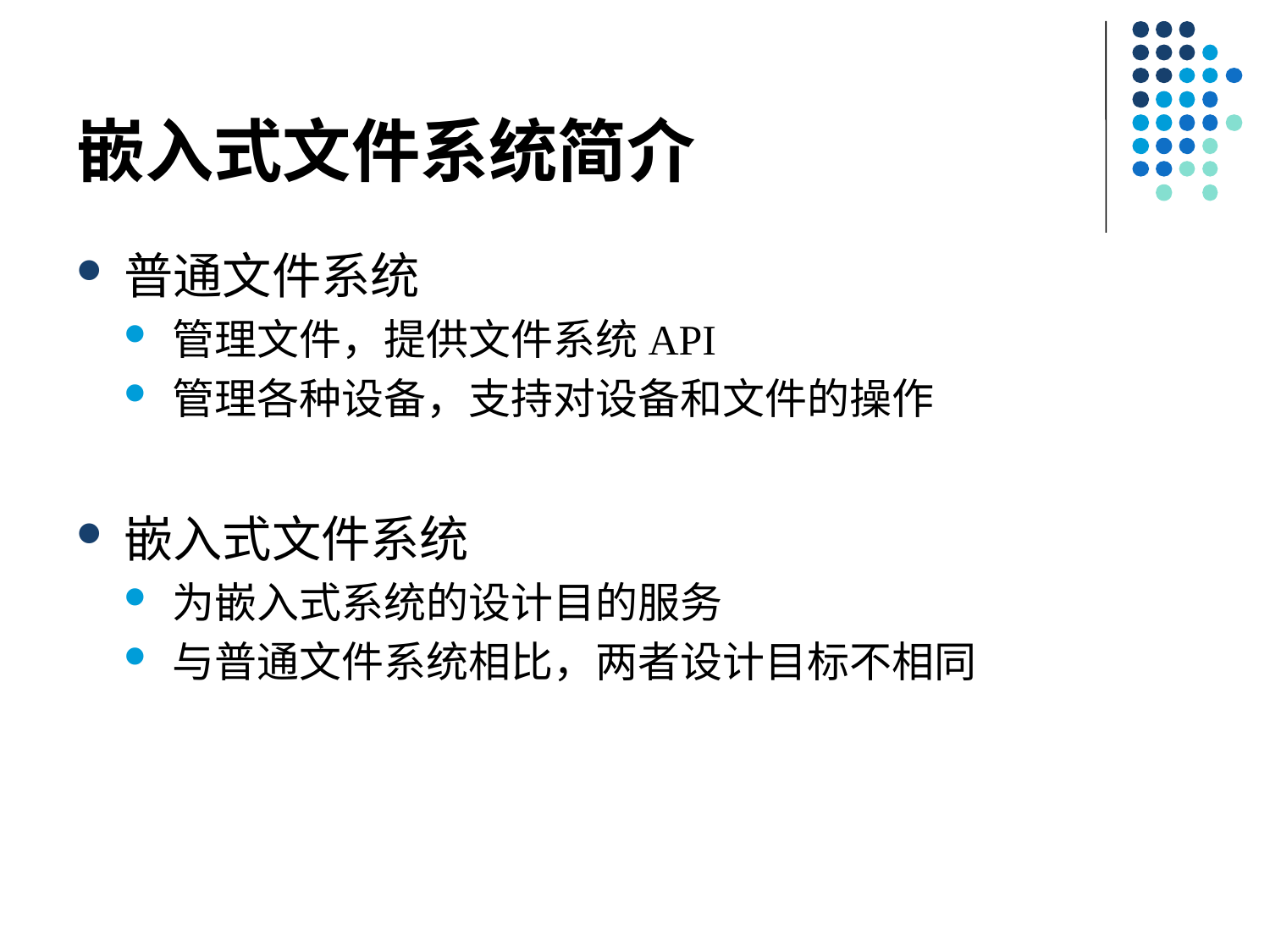

# 嵌入式文件系统简介
普通文件系统
管理文件，提供文件系统API
管理各种设备，支持对设备和文件的操作

嵌入式文件系统
为嵌入式系统的设计目的服务
与普通文件系统相比，两者设计目标不相同